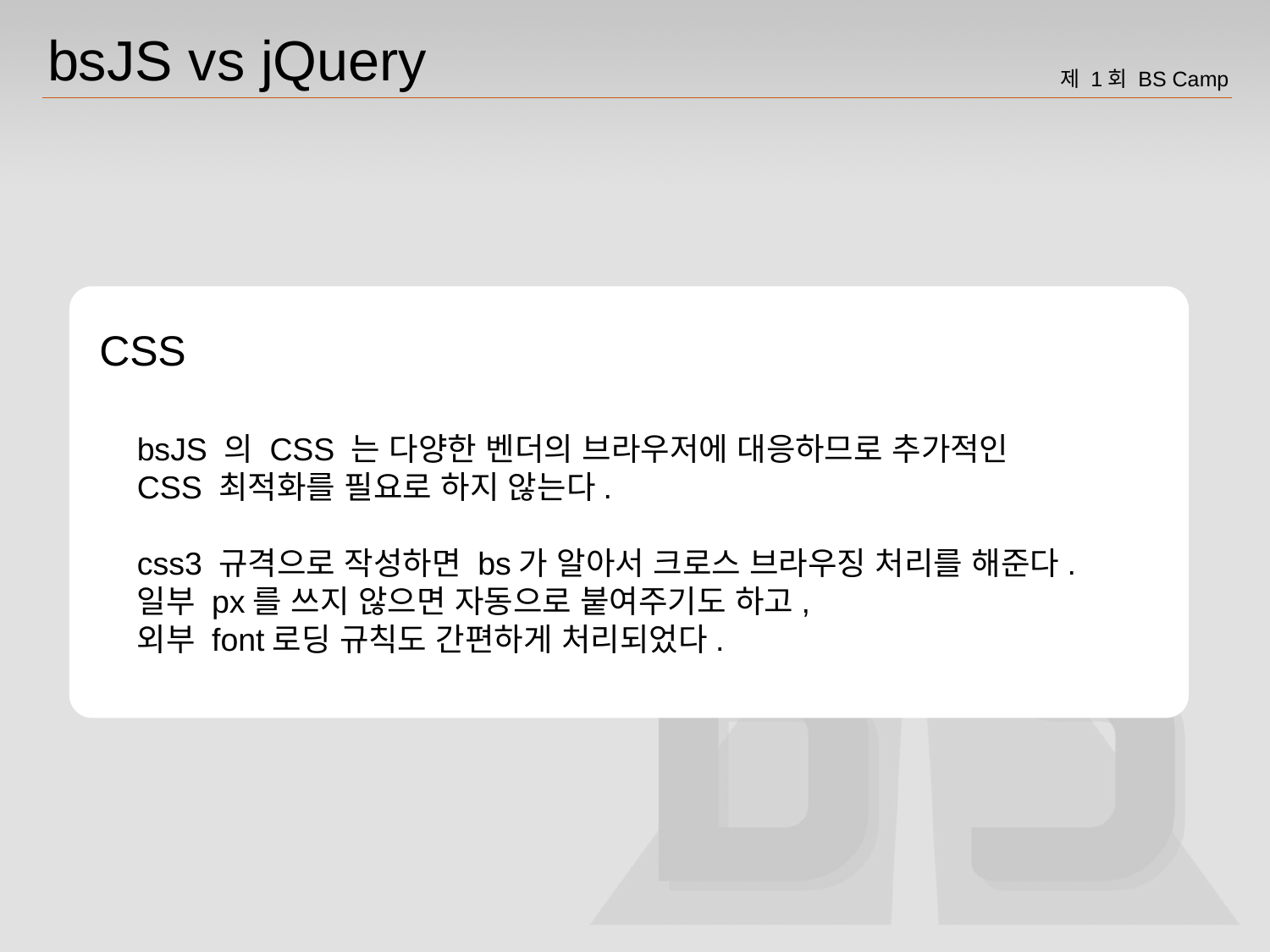

bsJS vs jQuery

CSS
bsJS 의 CSS 는 다양한 벤더의 브라우저에 대응하므로 추가적인
CSS 최적화를 필요로 하지 않는다.

css3 규격으로 작성하면 bs가 알아서 크로스 브라우징 처리를 해준다.
일부 px를 쓰지 않으면 자동으로 붙여주기도 하고,
외부 font로딩 규칙도 간편하게 처리되었다.